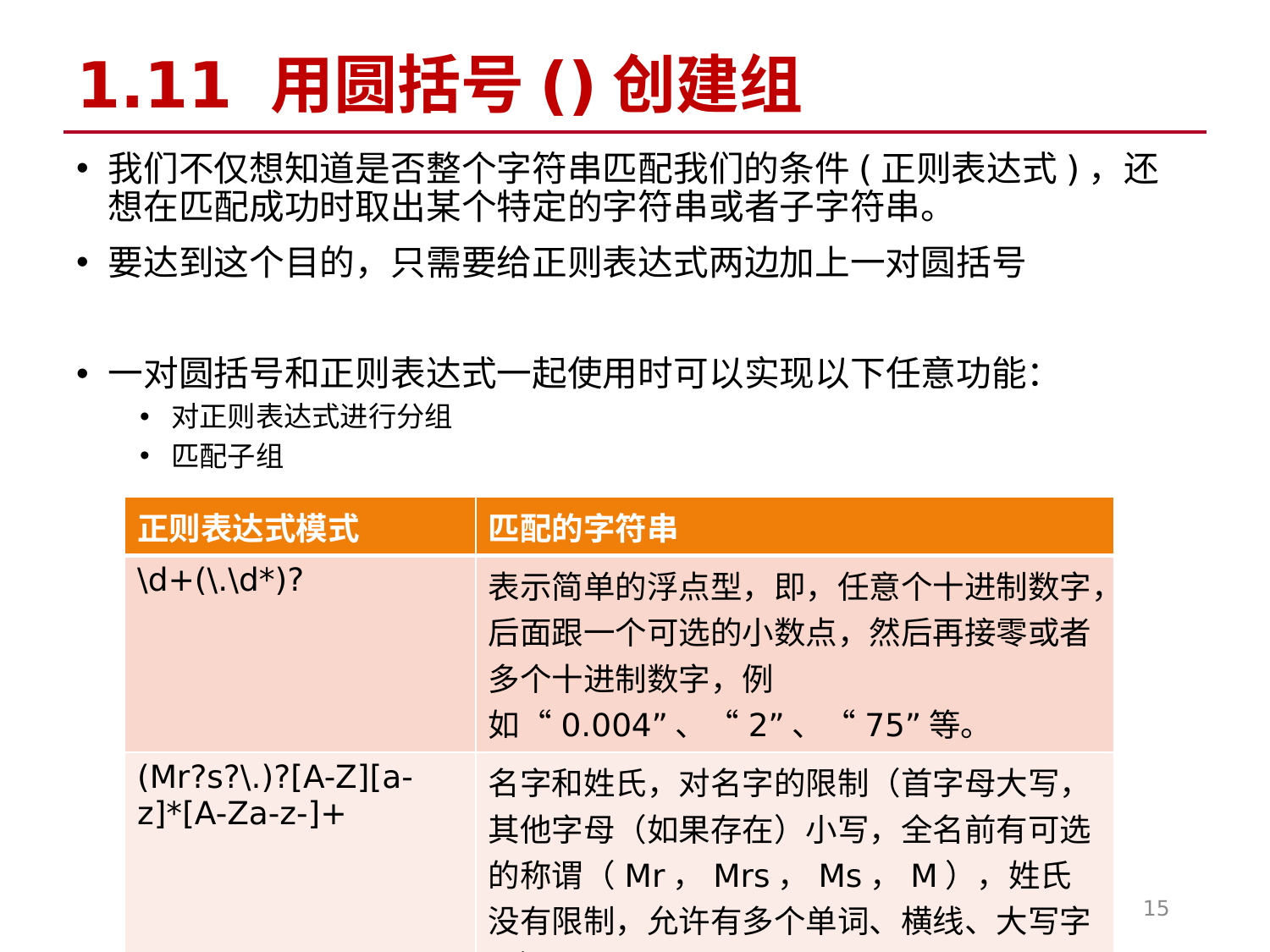

# 1.11 用圆括号()创建组
我们不仅想知道是否整个字符串匹配我们的条件(正则表达式)，还想在匹配成功时取出某个特定的字符串或者子字符串。
要达到这个目的，只需要给正则表达式两边加上一对圆括号

一对圆括号和正则表达式一起使用时可以实现以下任意功能：
对正则表达式进行分组
匹配子组
| 正则表达式模式 | 匹配的字符串 |
| --- | --- |
| \d+(\.\d\*)? | 表示简单的浮点型，即，任意个十进制数字，后面跟一个可选的小数点，然后再接零或者多个十进制数字，例如“0.004”、“2”、“75”等。 |
| (Mr?s?\.)?[A-Z][a-z]\*[A-Za-z-]+ | 名字和姓氏，对名字的限制（首字母大写，其他字母（如果存在）小写，全名前有可选的称谓（Mr，Mrs，Ms，M），姓氏没有限制，允许有多个单词、横线、大写字母） |
15